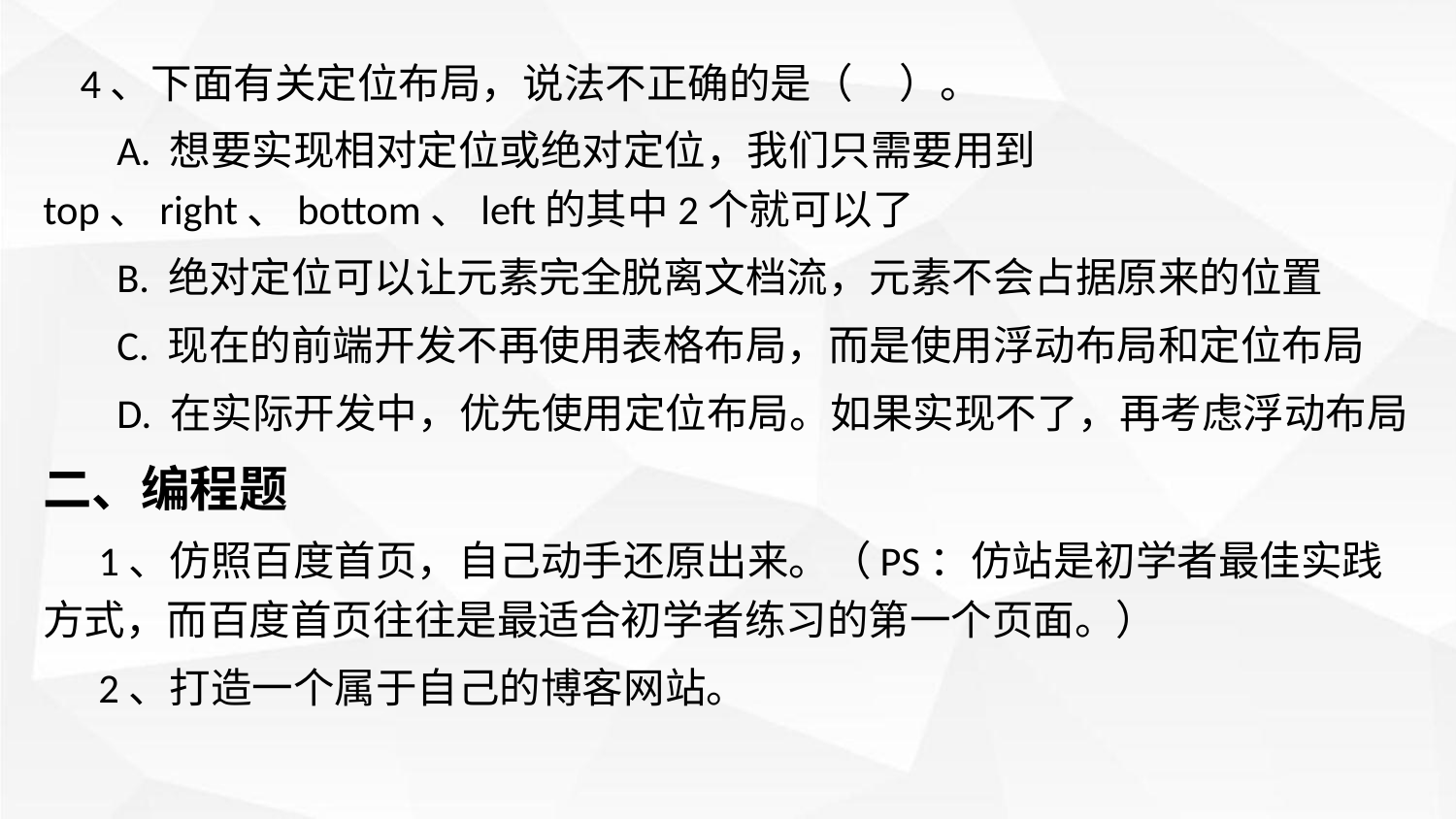

4、下面有关定位布局，说法不正确的是（     ）。
        A. 想要实现相对定位或绝对定位，我们只需要用到top、right、bottom、left的其中2个就可以了
        B. 绝对定位可以让元素完全脱离文档流，元素不会占据原来的位置
        C. 现在的前端开发不再使用表格布局，而是使用浮动布局和定位布局
        D. 在实际开发中，优先使用定位布局。如果实现不了，再考虑浮动布局
二、编程题
      1、仿照百度首页，自己动手还原出来。（PS：仿站是初学者最佳实践方式，而百度首页往往是最适合初学者练习的第一个页面。）
      2、打造一个属于自己的博客网站。